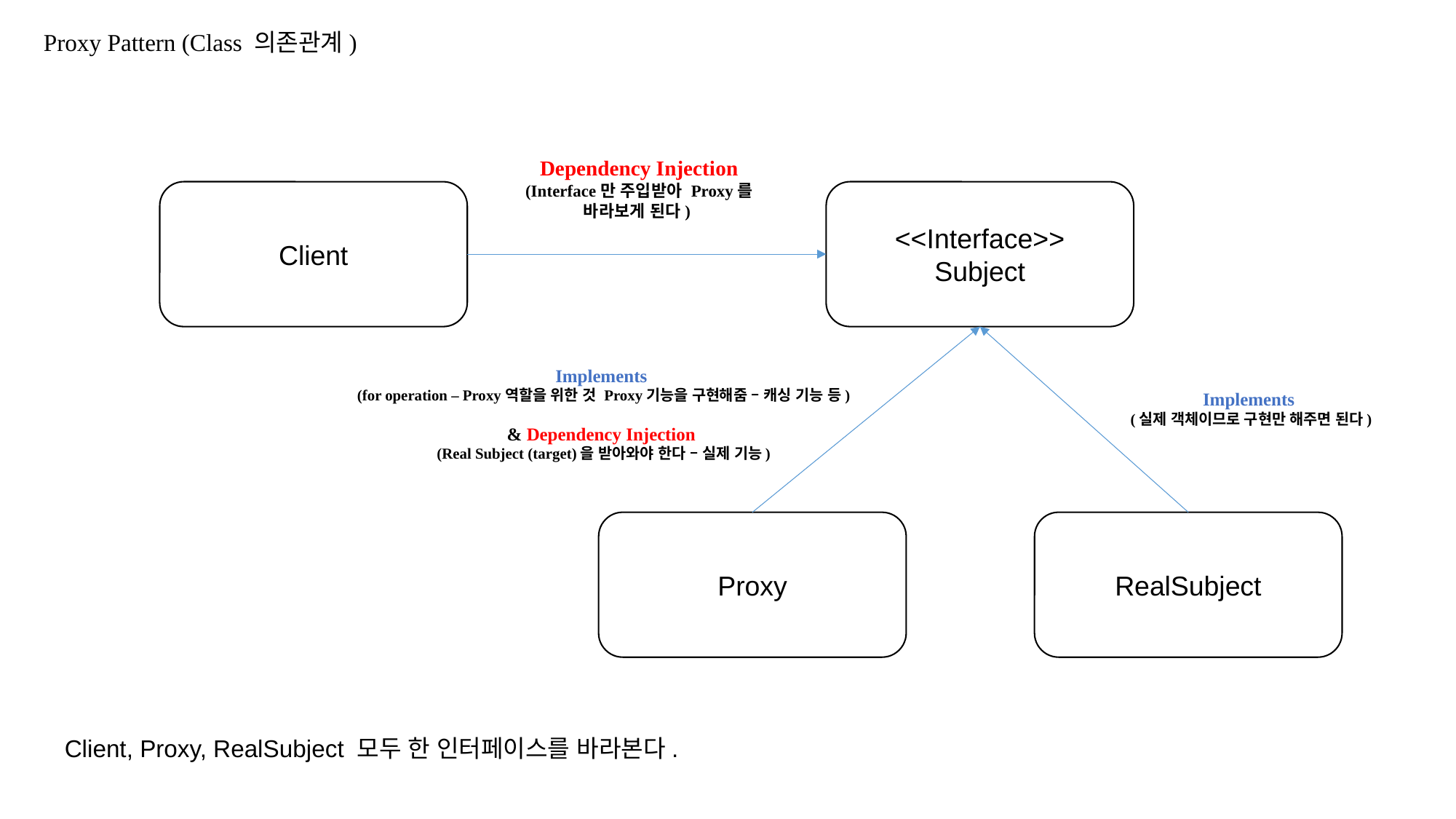

Proxy Pattern (Class 의존관계)
Dependency Injection
(Interface만 주입받아 Proxy를 바라보게 된다)
Client
<<Interface>>
Subject
Implements
(for operation – Proxy역할을 위한 것 Proxy기능을 구현해줌 – 캐싱 기능 등)
& Dependency Injection
(Real Subject (target)을 받아와야 한다 – 실제 기능)
Implements
(실제 객체이므로 구현만 해주면 된다)
Proxy
RealSubject
Client, Proxy, RealSubject 모두 한 인터페이스를 바라본다.